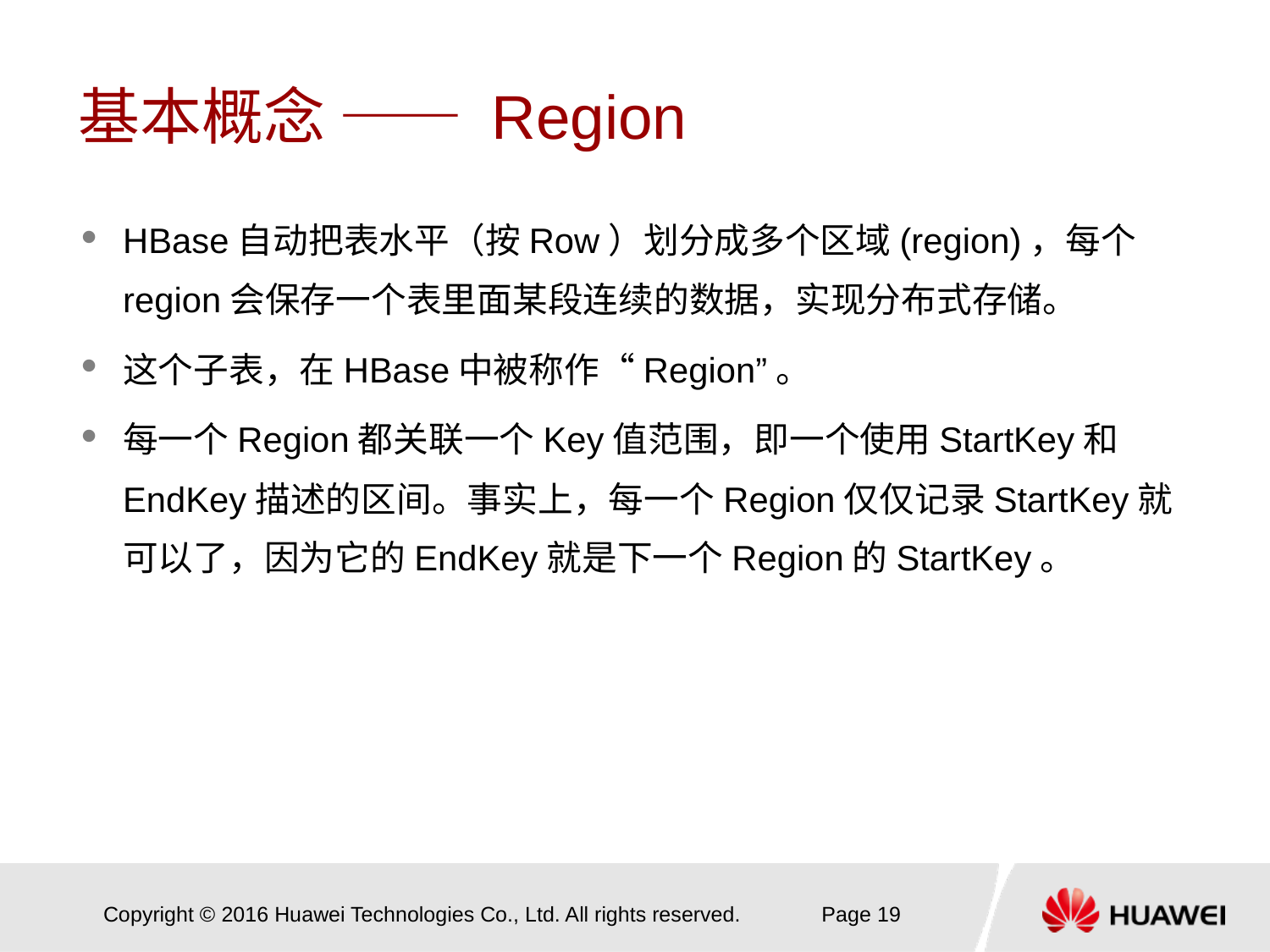

# 基本概念 —— Region
HBase自动把表水平（按Row）划分成多个区域(region)，每个region会保存一个表里面某段连续的数据，实现分布式存储。
这个子表，在HBase中被称作“Region”。
每一个Region都关联一个Key值范围，即一个使用StartKey和EndKey描述的区间。事实上，每一个Region仅仅记录StartKey就可以了，因为它的EndKey就是下一个Region的StartKey。